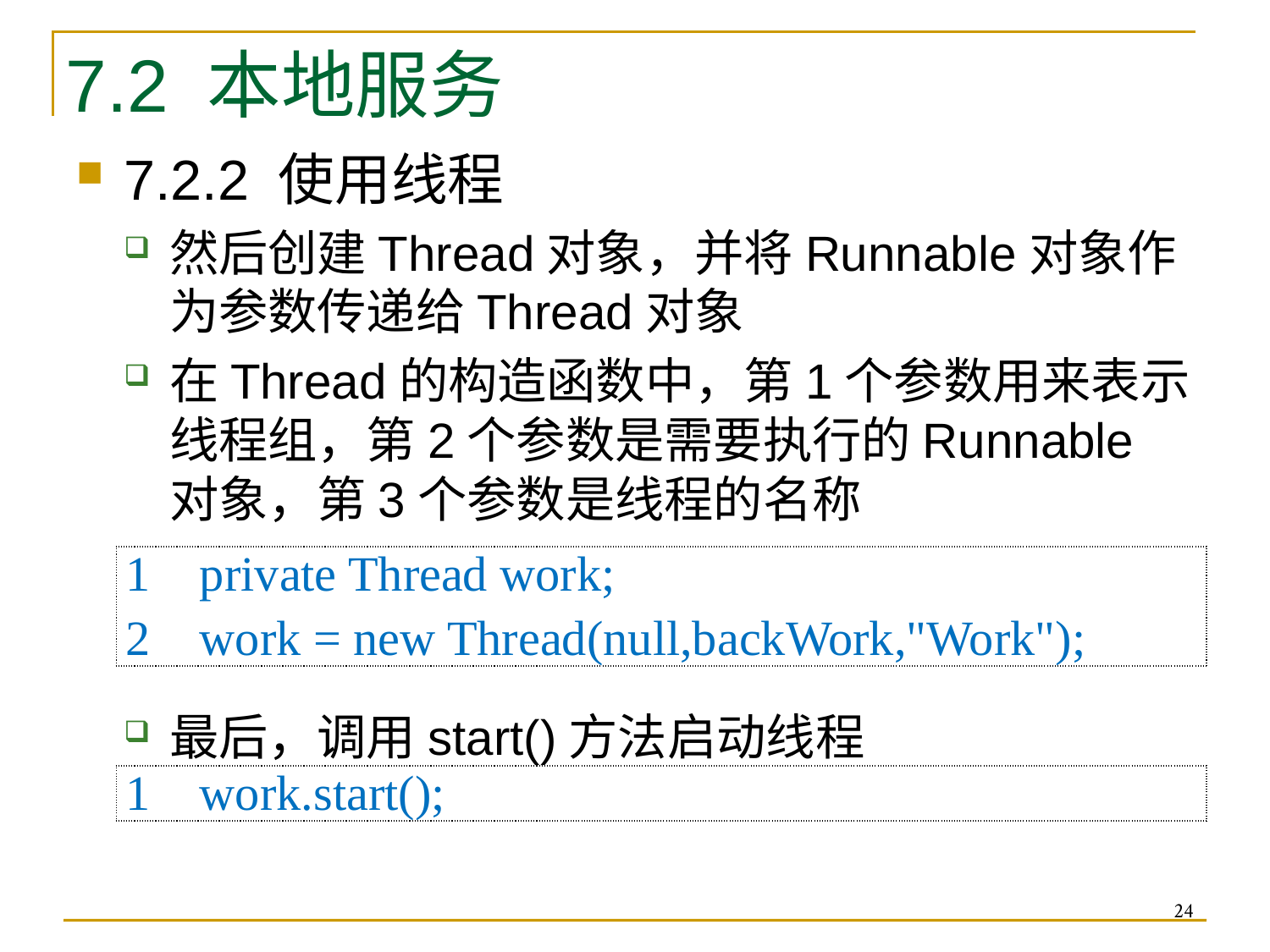

7.2 本地服务
7.2.2 使用线程
然后创建Thread对象，并将Runnable对象作为参数传递给Thread对象
在Thread的构造函数中，第1个参数用来表示线程组，第2个参数是需要执行的Runnable对象，第3个参数是线程的名称

最后，调用start()方法启动线程
| 1 private Thread work; 2 work = new Thread(null,backWork,"Work"); |
| --- |
| 1 work.start(); |
| --- |
24